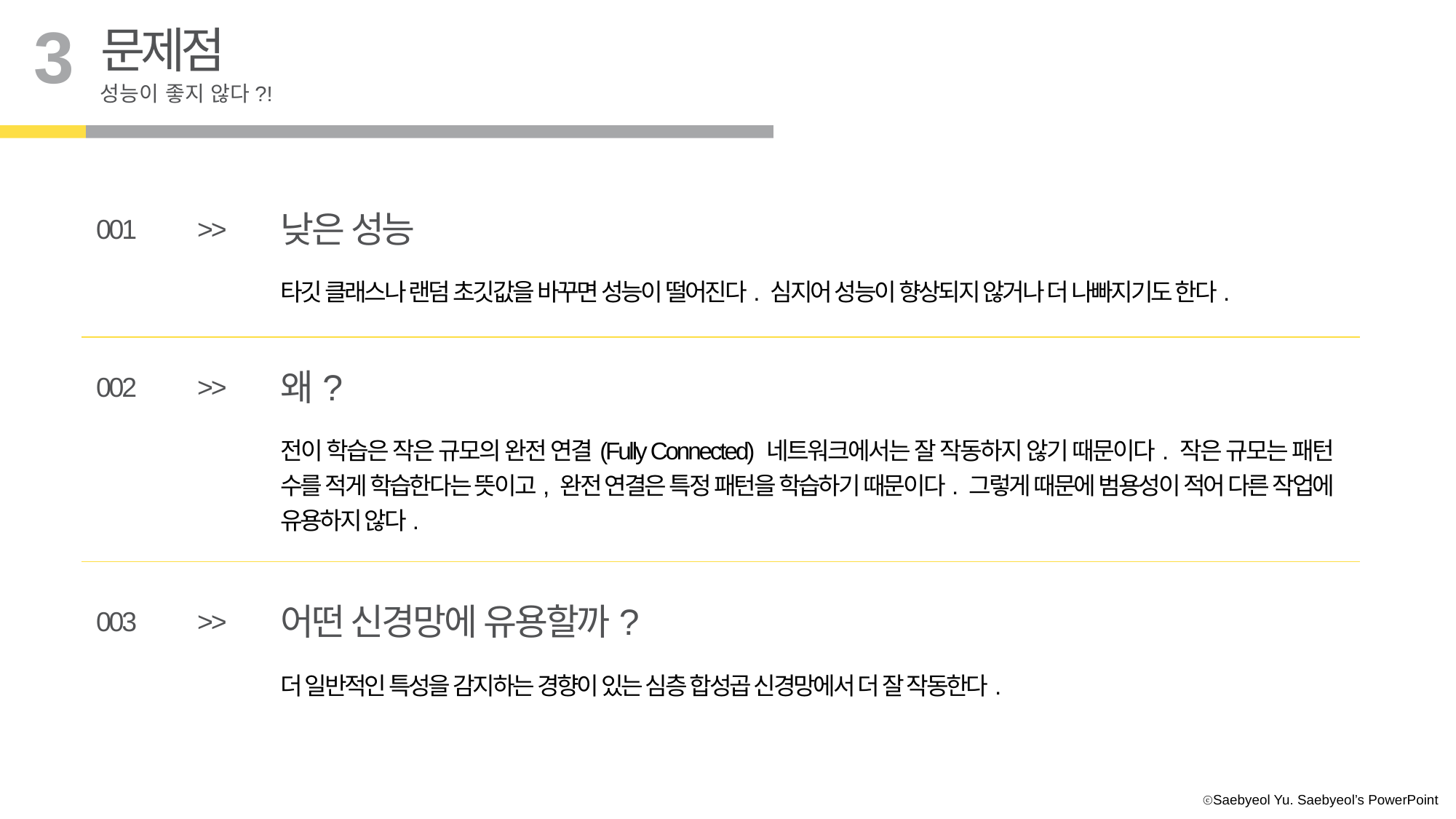

3
문제점
성능이 좋지 않다?!

낮은 성능
001
>>
타깃 클래스나 랜덤 초깃값을 바꾸면 성능이 떨어진다. 심지어 성능이 향상되지 않거나 더 나빠지기도 한다.
왜?
002
>>
전이 학습은 작은 규모의 완전 연결(Fully Connected) 네트워크에서는 잘 작동하지 않기 때문이다. 작은 규모는 패턴 수를 적게 학습한다는 뜻이고, 완전 연결은 특정 패턴을 학습하기 때문이다. 그렇게 때문에 범용성이 적어 다른 작업에 유용하지 않다.
어떤 신경망에 유용할까?
003
>>
더 일반적인 특성을 감지하는 경향이 있는 심층 합성곱 신경망에서 더 잘 작동한다.